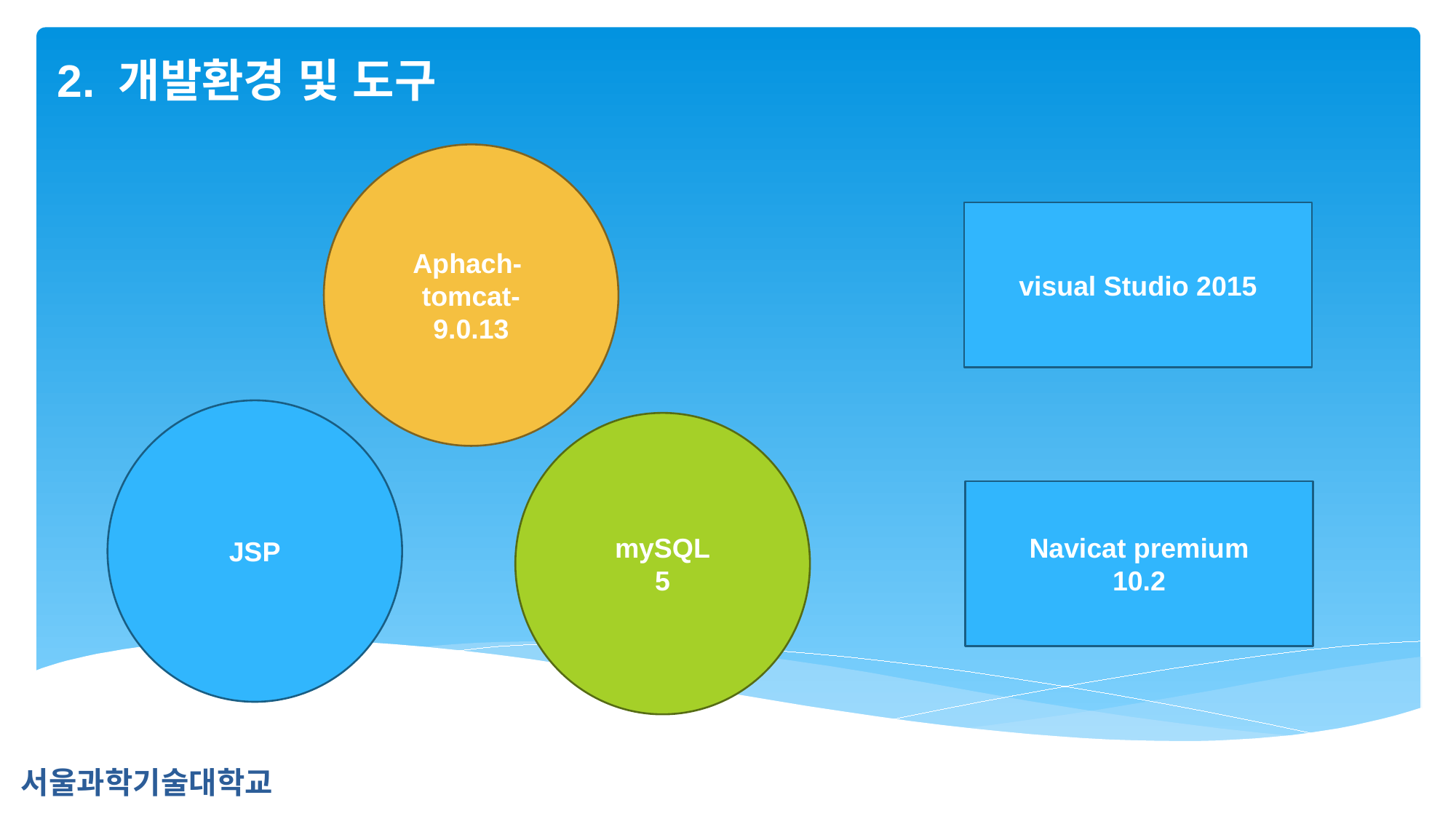

2. 개발환경 및 도구
Aphach-
tomcat-
9.0.13
visual Studio 2015
JSP
mySQL
5
Navicat premium
10.2
서울과학기술대학교